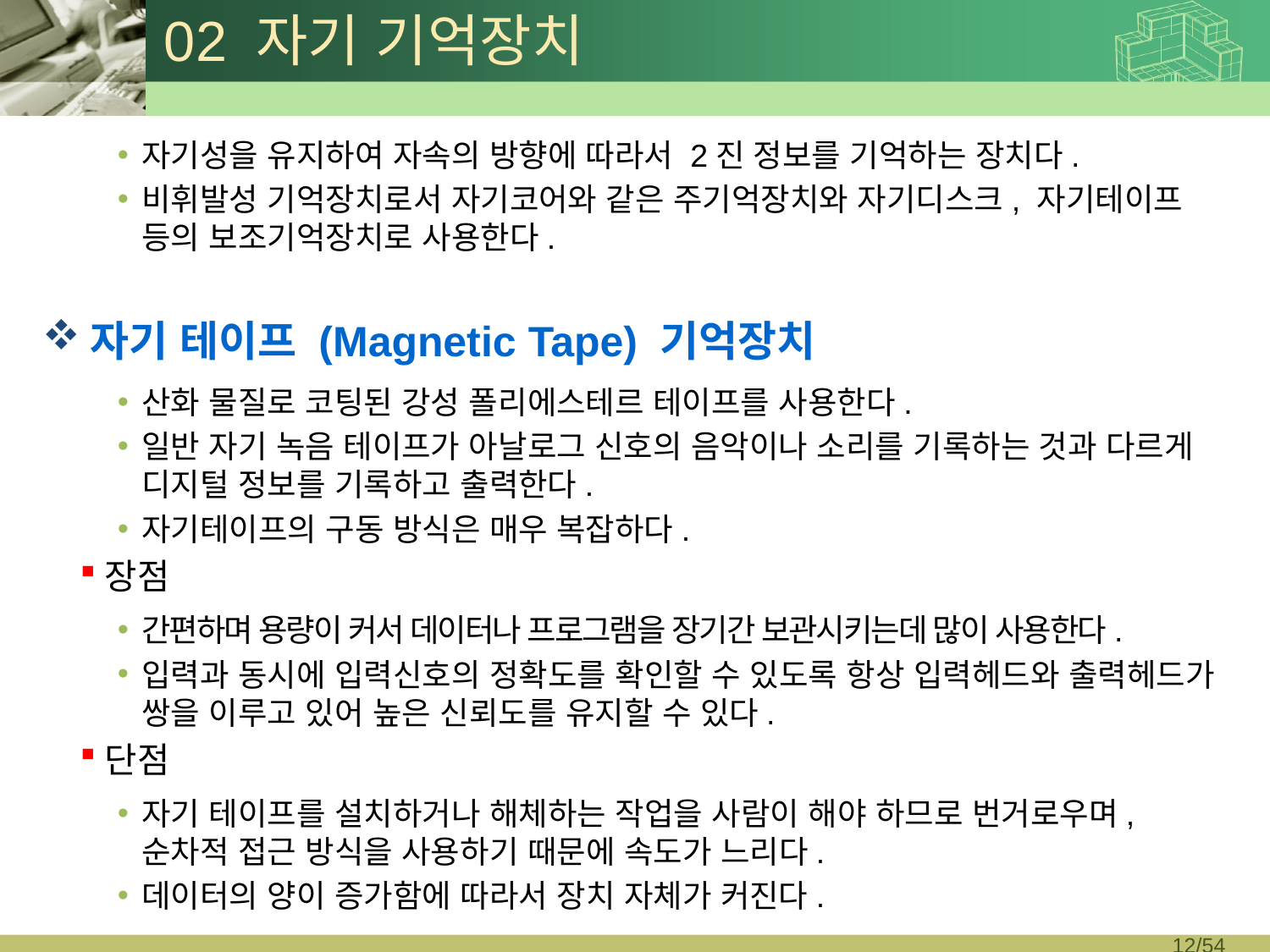

# 02 자기 기억장치
자기성을 유지하여 자속의 방향에 따라서 2진 정보를 기억하는 장치다.
비휘발성 기억장치로서 자기코어와 같은 주기억장치와 자기디스크, 자기테이프 등의 보조기억장치로 사용한다.

자기 테이프 (Magnetic Tape) 기억장치
산화 물질로 코팅된 강성 폴리에스테르 테이프를 사용한다.
일반 자기 녹음 테이프가 아날로그 신호의 음악이나 소리를 기록하는 것과 다르게 디지털 정보를 기록하고 출력한다.
자기테이프의 구동 방식은 매우 복잡하다.
장점
간편하며 용량이 커서 데이터나 프로그램을 장기간 보관시키는데 많이 사용한다.
입력과 동시에 입력신호의 정확도를 확인할 수 있도록 항상 입력헤드와 출력헤드가 쌍을 이루고 있어 높은 신뢰도를 유지할 수 있다.
단점
자기 테이프를 설치하거나 해체하는 작업을 사람이 해야 하므로 번거로우며, 순차적 접근 방식을 사용하기 때문에 속도가 느리다.
데이터의 양이 증가함에 따라서 장치 자체가 커진다.